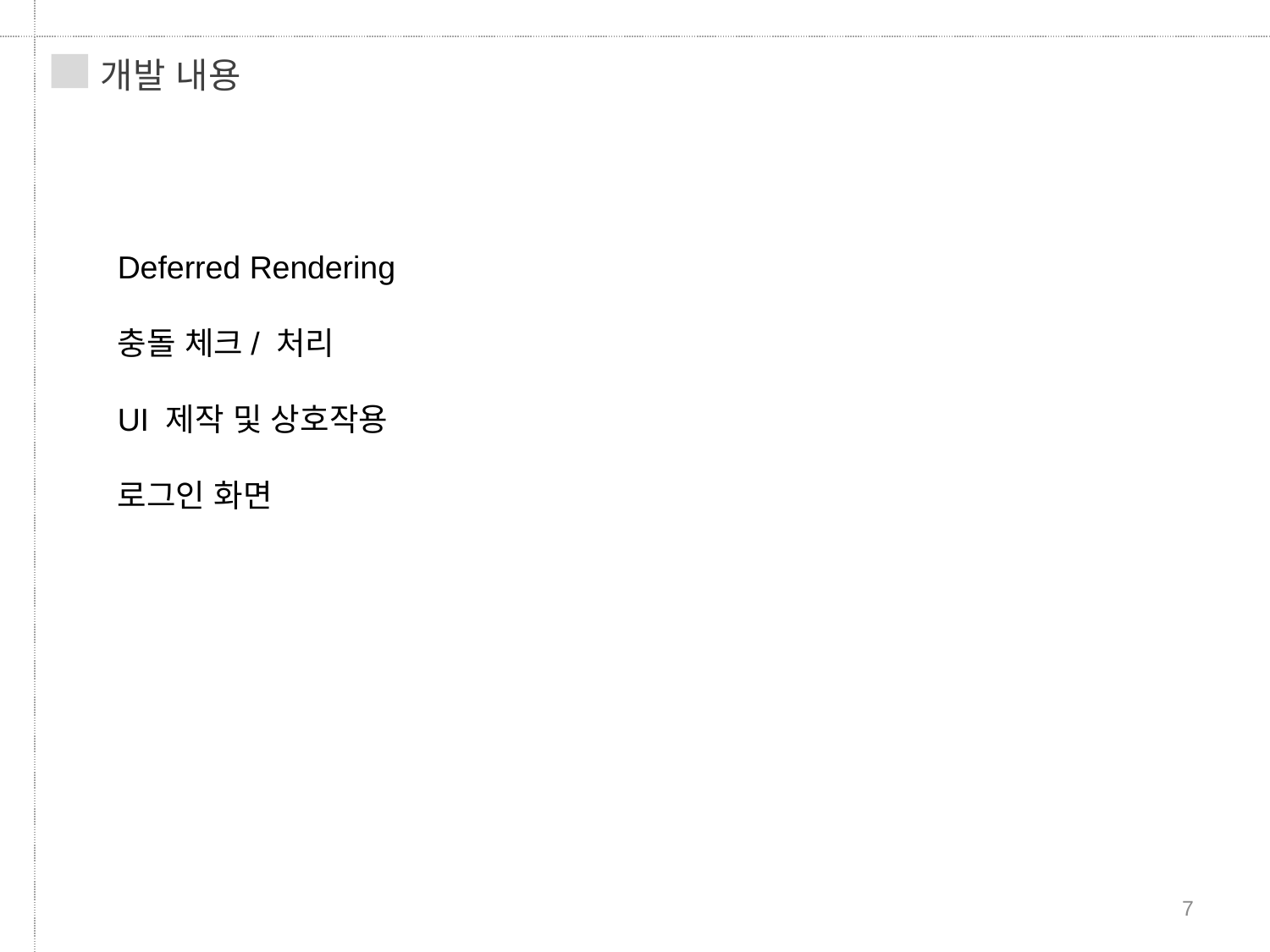

개발 내용

Deferred Rendering

충돌 체크/ 처리

UI 제작 및 상호작용

로그인 화면
7